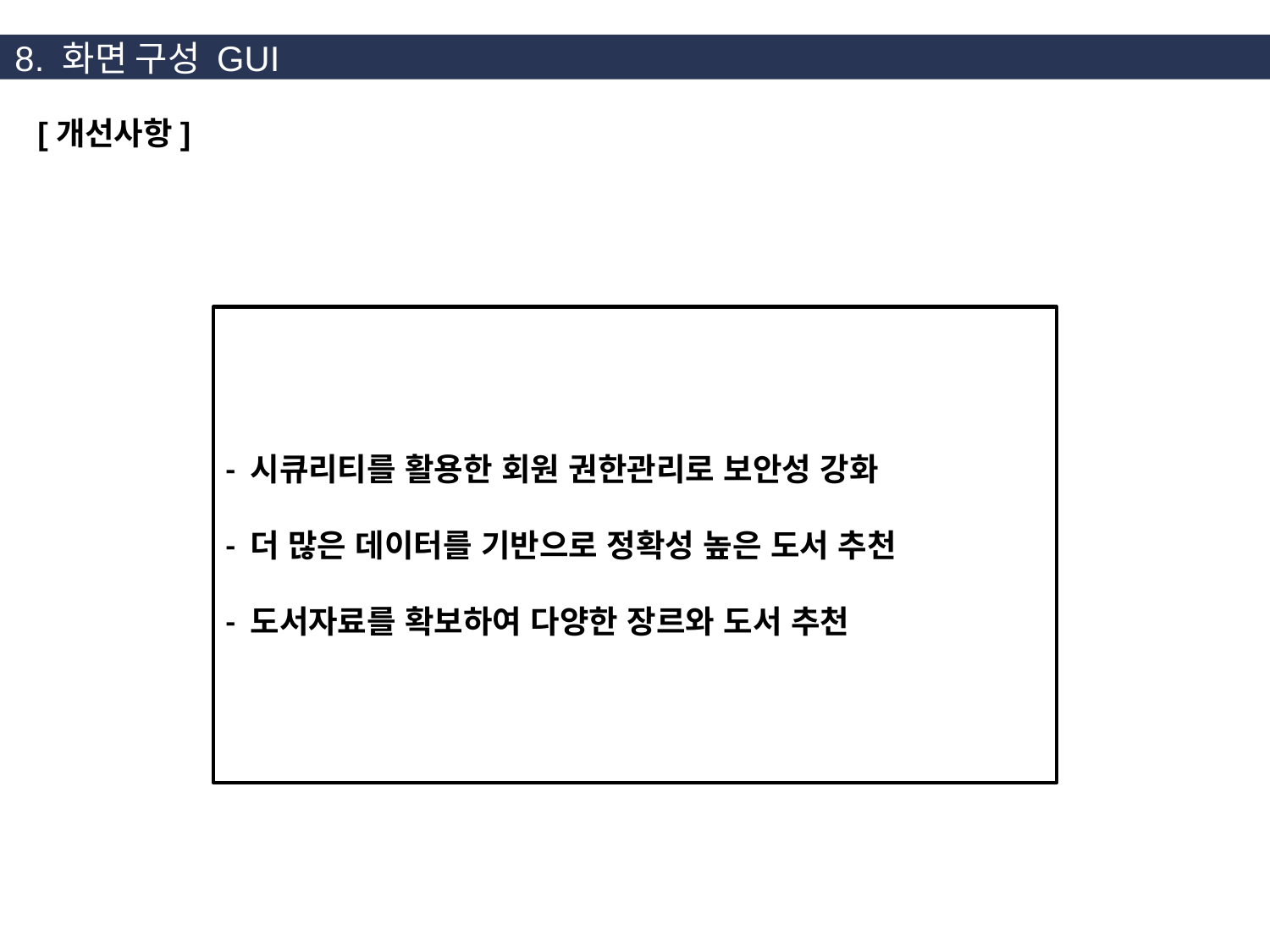

8. 화면 구성 GUI
[개선사항]
- 시큐리티를 활용한 회원 권한관리로 보안성 강화

- 더 많은 데이터를 기반으로 정확성 높은 도서 추천

- 도서자료를 확보하여 다양한 장르와 도서 추천